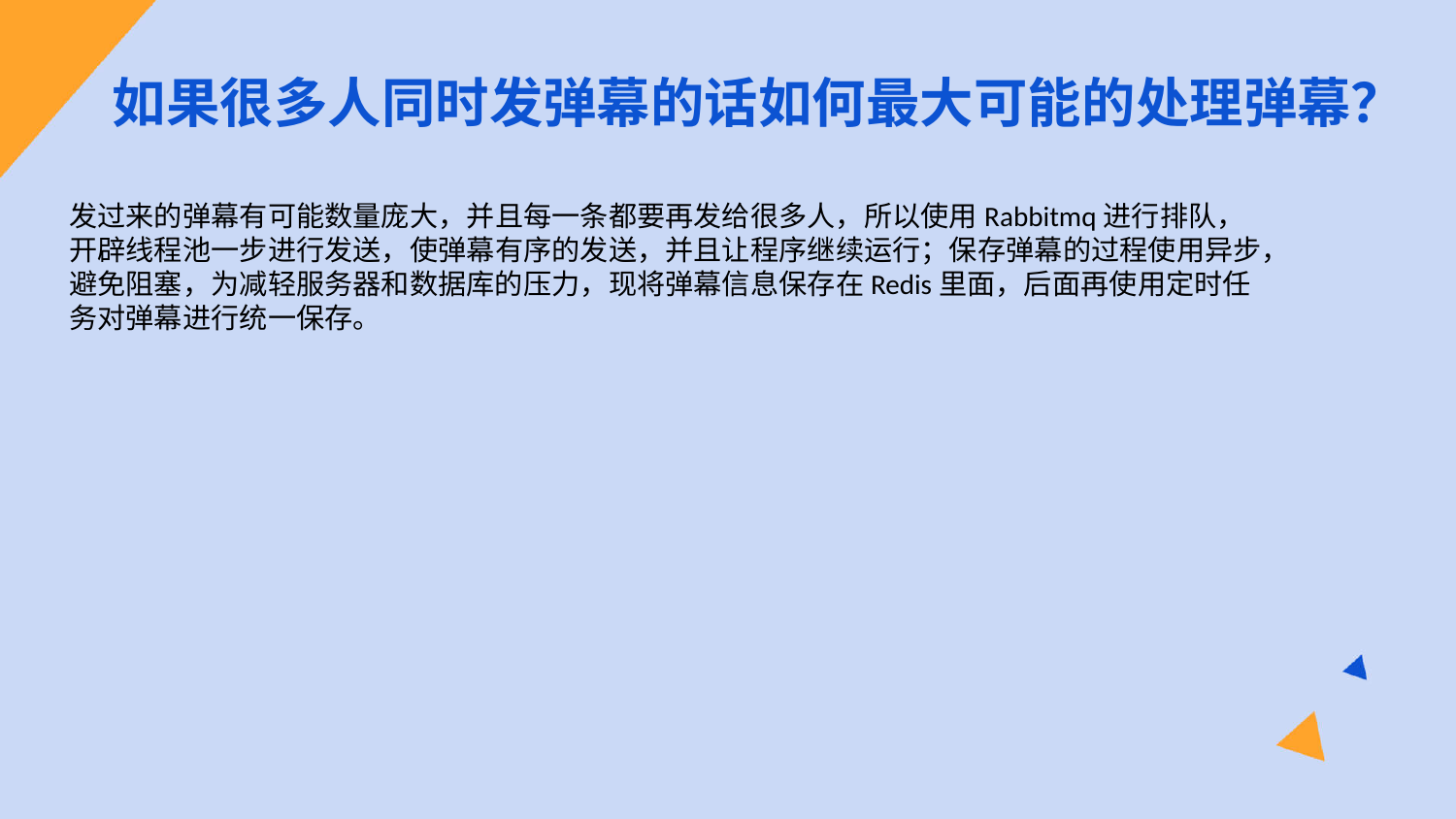

如果很多人同时发弹幕的话如何最大可能的处理弹幕？

发过来的弹幕有可能数量庞大，并且每一条都要再发给很多人，所以使用Rabbitmq进行排队，开辟线程池一步进行发送，使弹幕有序的发送，并且让程序继续运行；保存弹幕的过程使用异步，避免阻塞，为减轻服务器和数据库的压力，现将弹幕信息保存在Redis里面，后面再使用定时任务对弹幕进行统一保存。